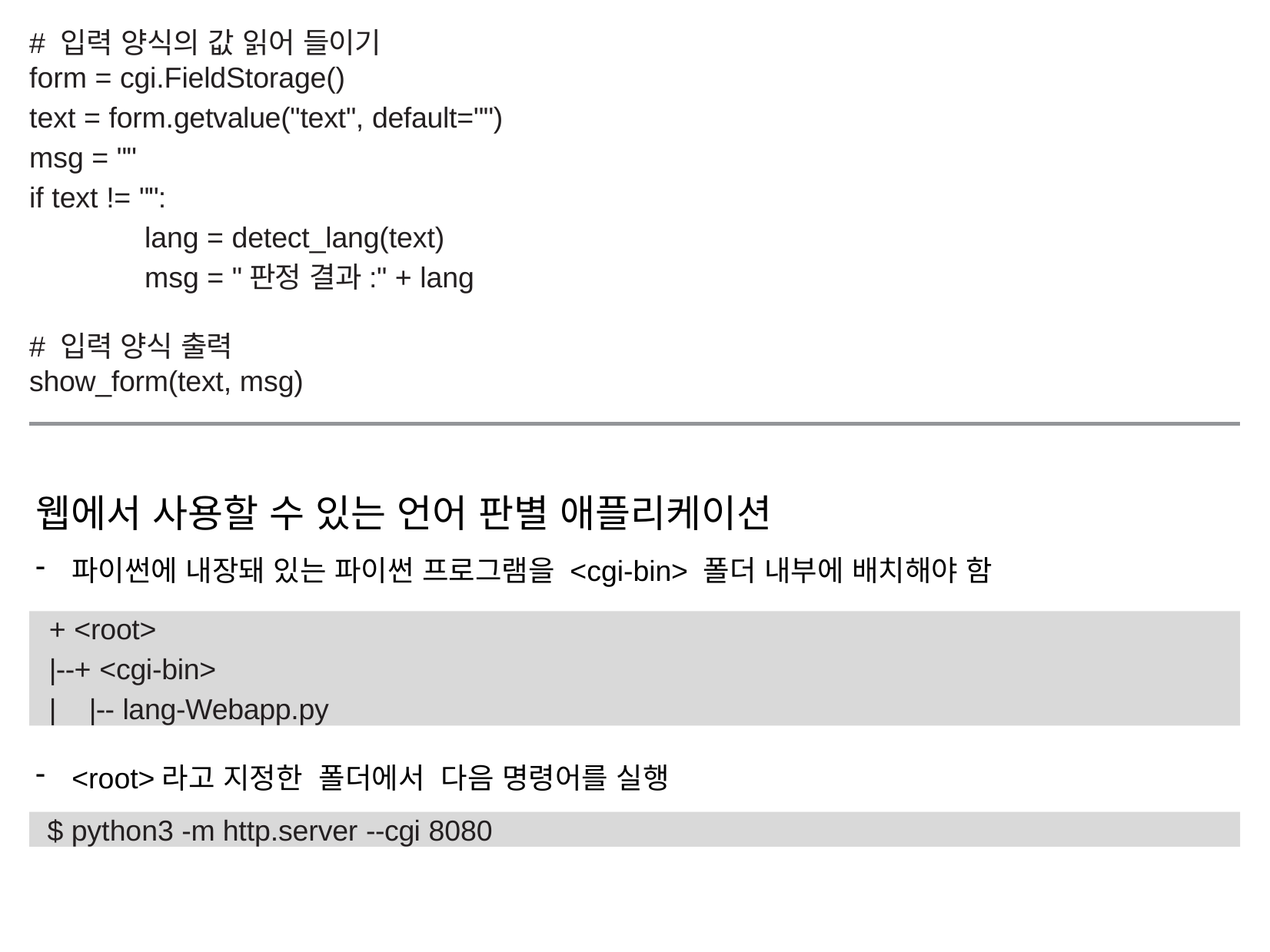

# 입력 양식의 값 읽어 들이기
form = cgi.FieldStorage()
text = form.getvalue("text", default="")
msg = ""
if text != "":
	lang = detect_lang(text)
	msg = "판정 결과:" + lang

# 입력 양식 출력
show_form(text, msg)

웹에서 사용할 수 있는 언어 판별 애플리케이션
파이썬에 내장돼 있는 파이썬 프로그램을 <cgi-bin> 폴더 내부에 배치해야 함

<root>라고 지정한  폴더에서  다음 명령어를 실행
+ <root>
|--+ <cgi-bin>
|    |-- lang-Webapp.py
$ python3 -m http.server --cgi 8080